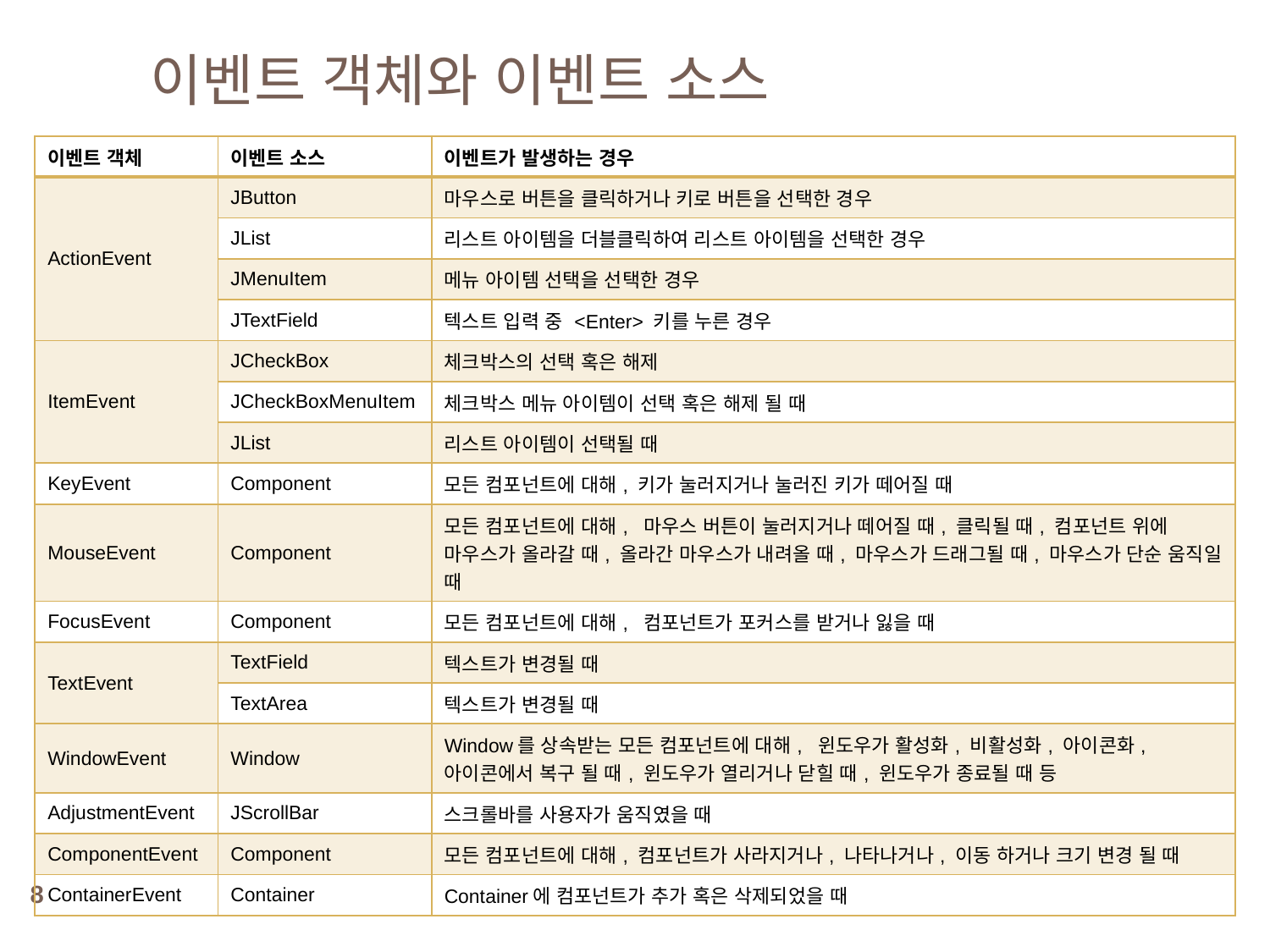

이벤트 객체와 이벤트 소스
| 이벤트 객체 | 이벤트 소스 | 이벤트가 발생하는 경우 |
| --- | --- | --- |
| ActionEvent | JButton | 마우스로 버튼을 클릭하거나 키로 버튼을 선택한 경우 |
|  | JList | 리스트 아이템을 더블클릭하여 리스트 아이템을 선택한 경우 |
|  | JMenuItem | 메뉴 아이템 선택을 선택한 경우 |
|  | JTextField | 텍스트 입력 중 <Enter> 키를 누른 경우 |
| ItemEvent | JCheckBox | 체크박스의 선택 혹은 해제 |
|  | JCheckBoxMenuItem | 체크박스 메뉴 아이템이 선택 혹은 해제 될 때 |
|  | JList | 리스트 아이템이 선택될 때 |
| KeyEvent | Component | 모든 컴포넌트에 대해, 키가 눌러지거나 눌러진 키가 떼어질 때 |
| MouseEvent | Component | 모든 컴포넌트에 대해, 마우스 버튼이 눌러지거나 떼어질 때, 클릭될 때, 컴포넌트 위에 마우스가 올라갈 때, 올라간 마우스가 내려올 때, 마우스가 드래그될 때, 마우스가 단순 움직일 때 |
| FocusEvent | Component | 모든 컴포넌트에 대해, 컴포넌트가 포커스를 받거나 잃을 때 |
| TextEvent | TextField | 텍스트가 변경될 때 |
|  | TextArea | 텍스트가 변경될 때 |
| WindowEvent | Window | Window를 상속받는 모든 컴포넌트에 대해, 윈도우가 활성화, 비활성화, 아이콘화, 아이콘에서 복구 될 때, 윈도우가 열리거나 닫힐 때, 윈도우가 종료될 때 등 |
| AdjustmentEvent | JScrollBar | 스크롤바를 사용자가 움직였을 때 |
| ComponentEvent | Component | 모든 컴포넌트에 대해, 컴포넌트가 사라지거나, 나타나거나, 이동 하거나 크기 변경 될 때 |
| ContainerEvent | Container | Container에 컴포넌트가 추가 혹은 삭제되었을 때 |
8